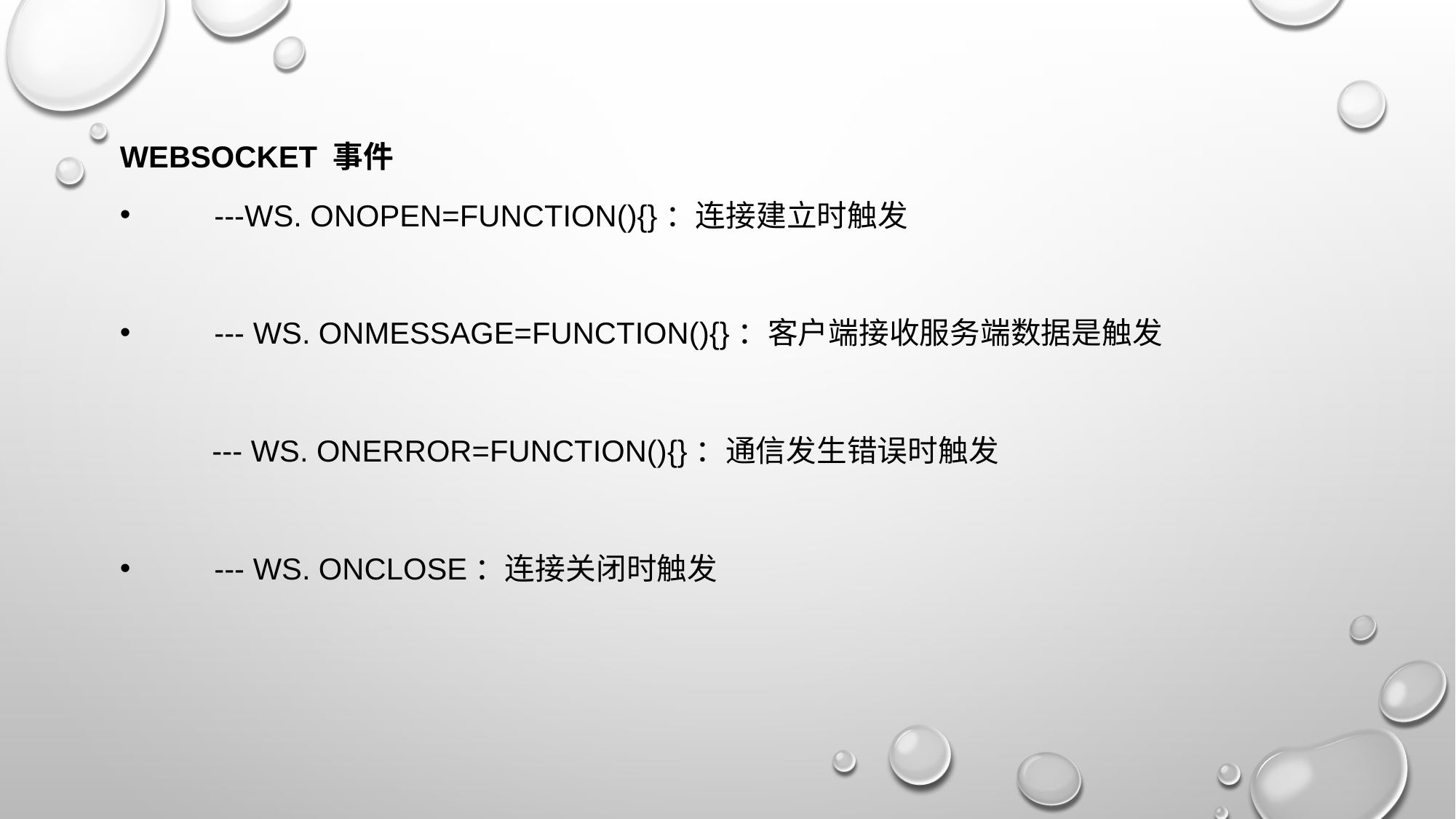

WebSocket 事件
        ---ws. onopen=function(){}：连接建立时触发

        --- ws. onmessage=function(){}：客户端接收服务端数据是触发

           --- ws. onerror=function(){}：通信发生错误时触发

        --- ws. onclose：连接关闭时触发